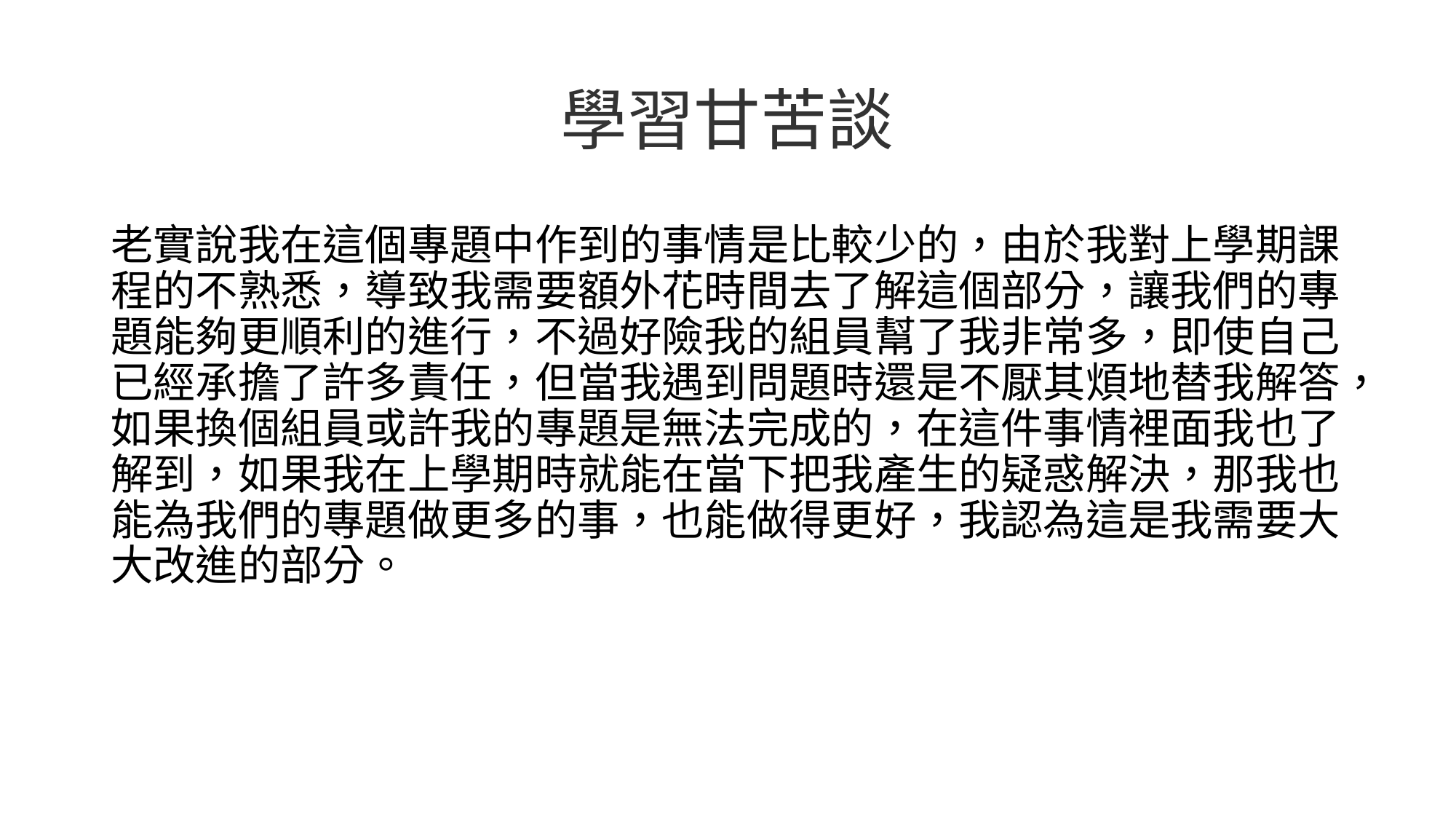

# 學習甘苦談
老實說我在這個專題中作到的事情是比較少的，由於我對上學期課程的不熟悉，導致我需要額外花時間去了解這個部分，讓我們的專題能夠更順利的進行，不過好險我的組員幫了我非常多，即使自己已經承擔了許多責任，但當我遇到問題時還是不厭其煩地替我解答，如果換個組員或許我的專題是無法完成的，在這件事情裡面我也了解到，如果我在上學期時就能在當下把我產生的疑惑解決，那我也能為我們的專題做更多的事，也能做得更好，我認為這是我需要大大改進的部分。